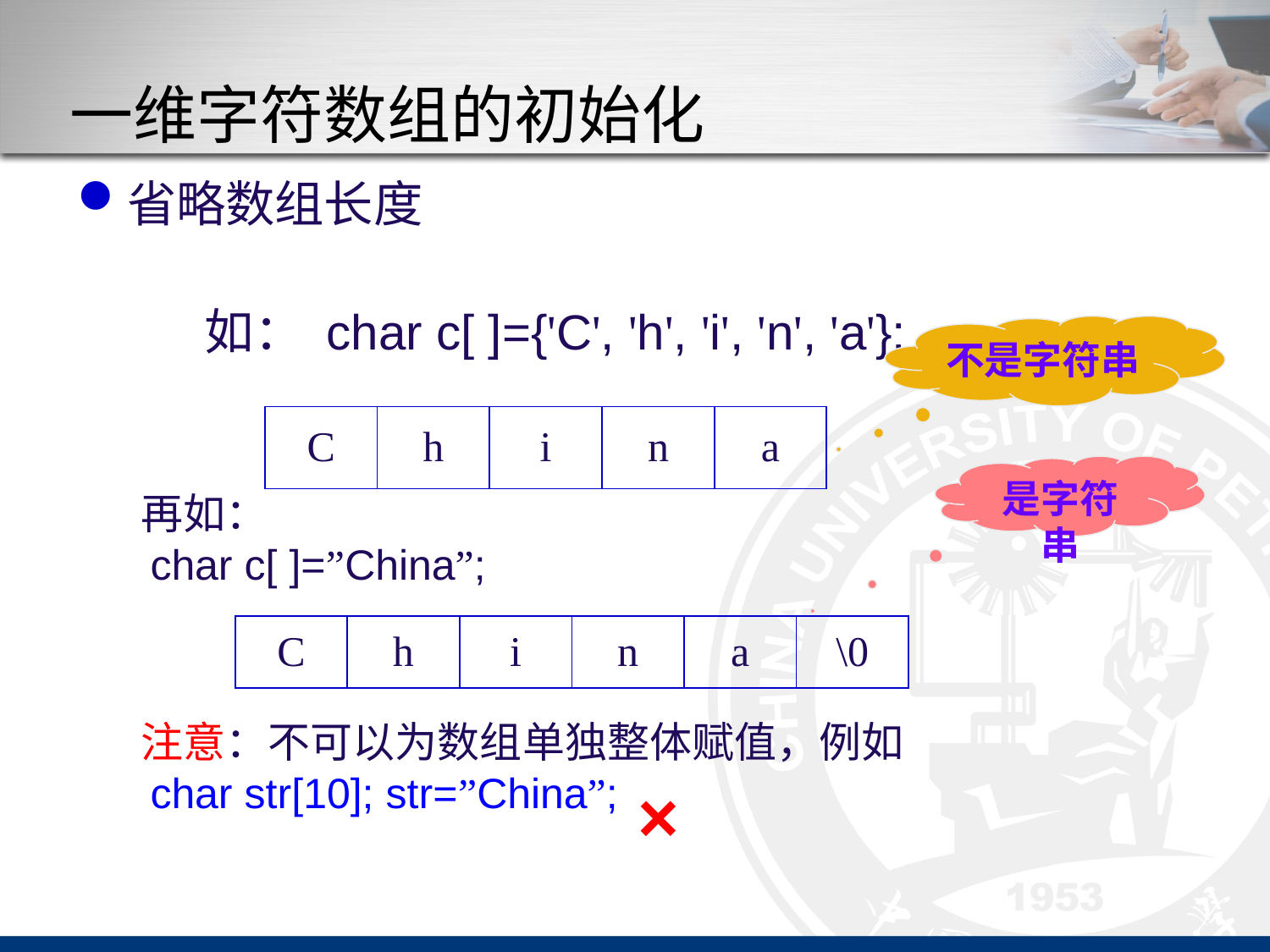

# 一维字符数组的初始化
省略数组长度
	如： char c[ ]={'C', 'h', 'i', 'n', 'a'};

再如：
char c[ ]=”China”;

注意：不可以为数组单独整体赋值，例如
char str[10]; str=”China”;
不是字符串
| C | h | i | n | a |
| --- | --- | --- | --- | --- |
是字符串
| C | h | i | n | a | \0 |
| --- | --- | --- | --- | --- | --- |
×